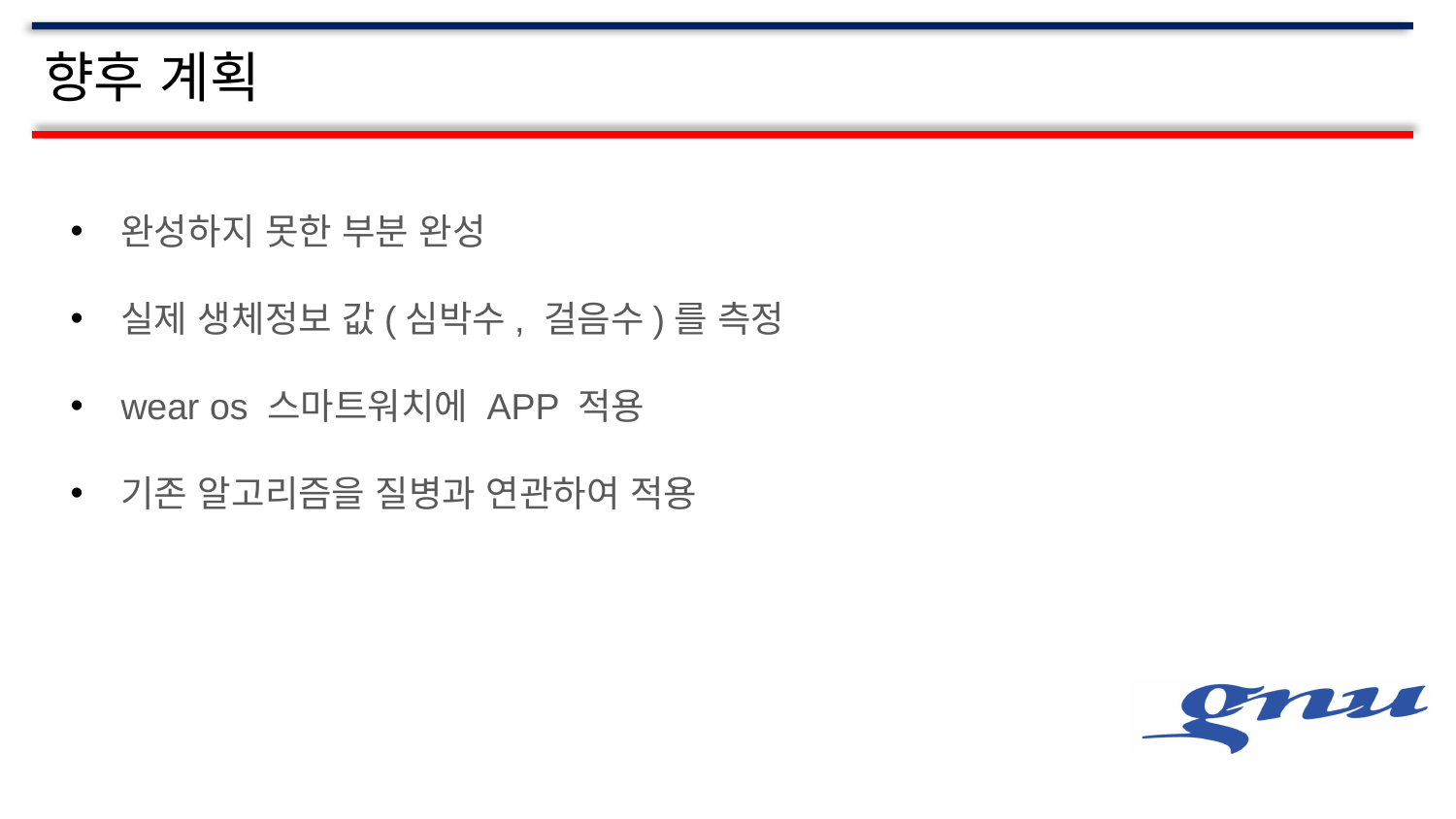

# 향후 계획
완성하지 못한 부분 완성
실제 생체정보 값(심박수, 걸음수)를 측정
wear os 스마트워치에 APP 적용
기존 알고리즘을 질병과 연관하여 적용